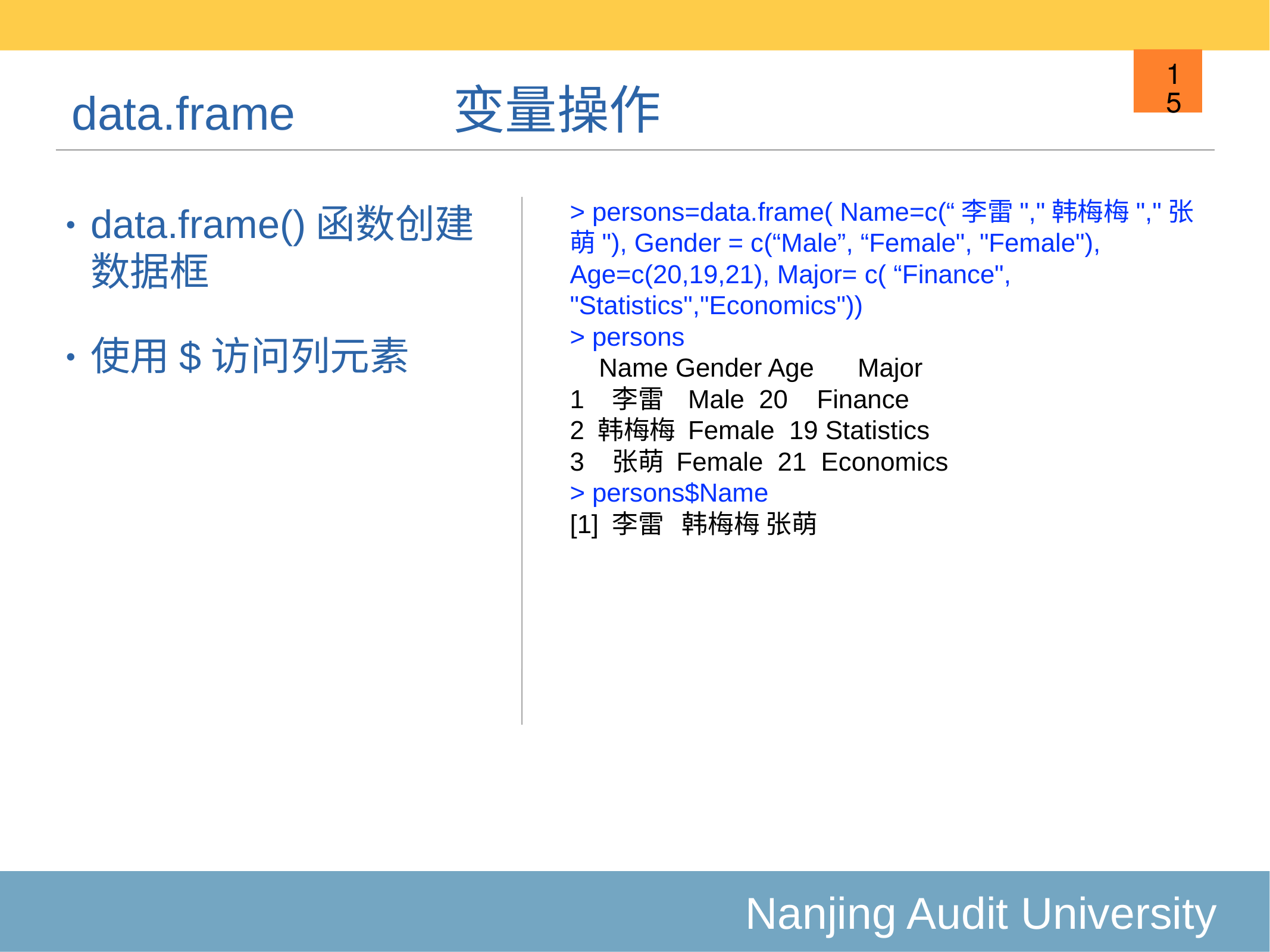

# data.frame
变量操作
15
> persons=data.frame( Name=c(“李雷","韩梅梅","张萌"), Gender = c(“Male”, “Female", "Female"), Age=c(20,19,21), Major= c( “Finance", "Statistics","Economics"))
> persons
    Name Gender Age      Major
1   李雷   Male  20    Finance
2 韩梅梅 Female  19 Statistics
3   张萌 Female  21  Economics
> persons$Name
[1] 李雷   韩梅梅 张萌
data.frame()函数创建数据框
使用$访问列元素